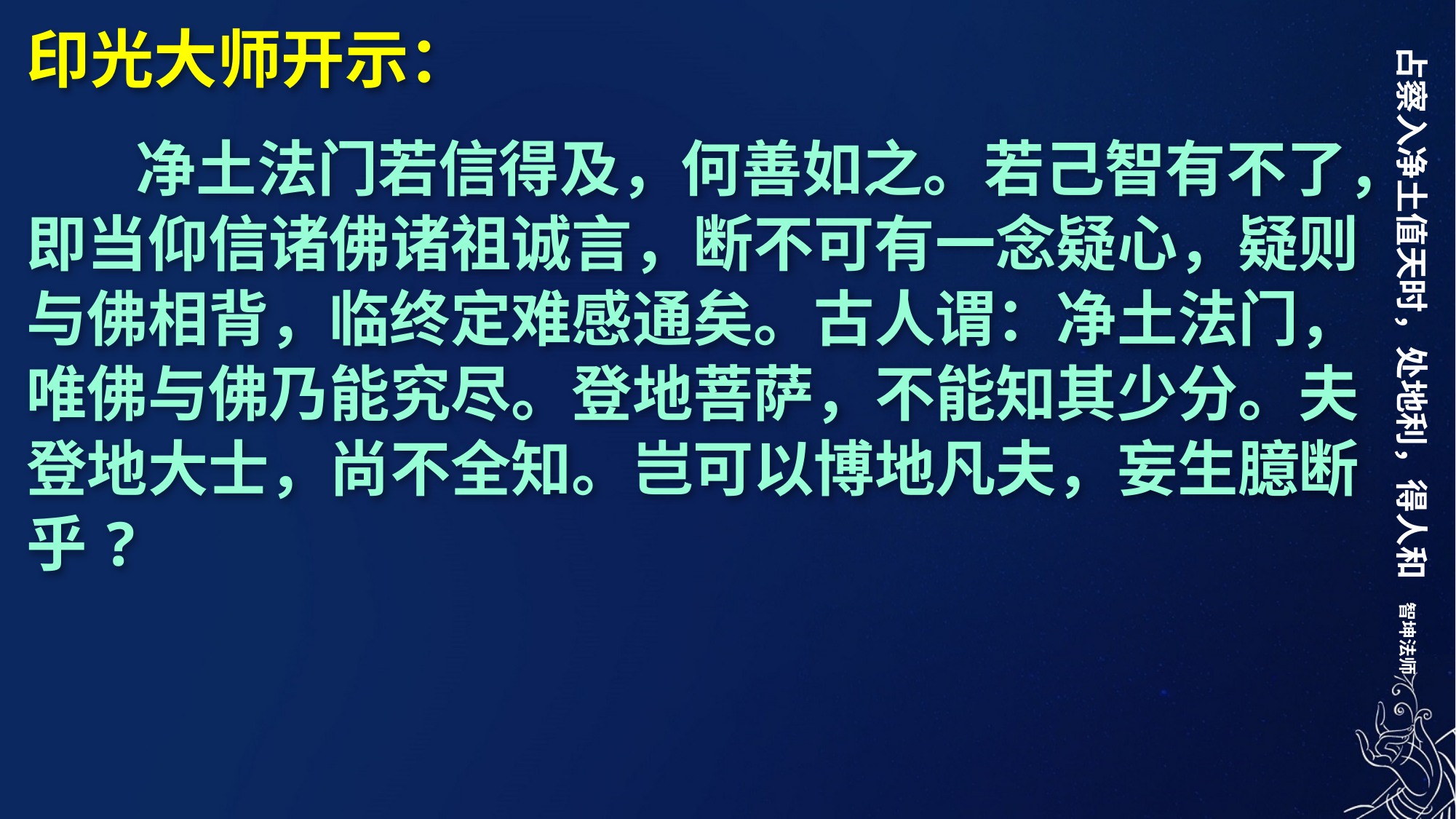

# 印光大师开示：
	净土法门若信得及，何善如之。若己智有不了，即当仰信诸佛诸祖诚言，断不可有一念疑心，疑则与佛相背，临终定难感通矣。古人谓：净土法门，唯佛与佛乃能究尽。登地菩萨，不能知其少分。夫登地大士，尚不全知。岂可以博地凡夫，妄生臆断乎?